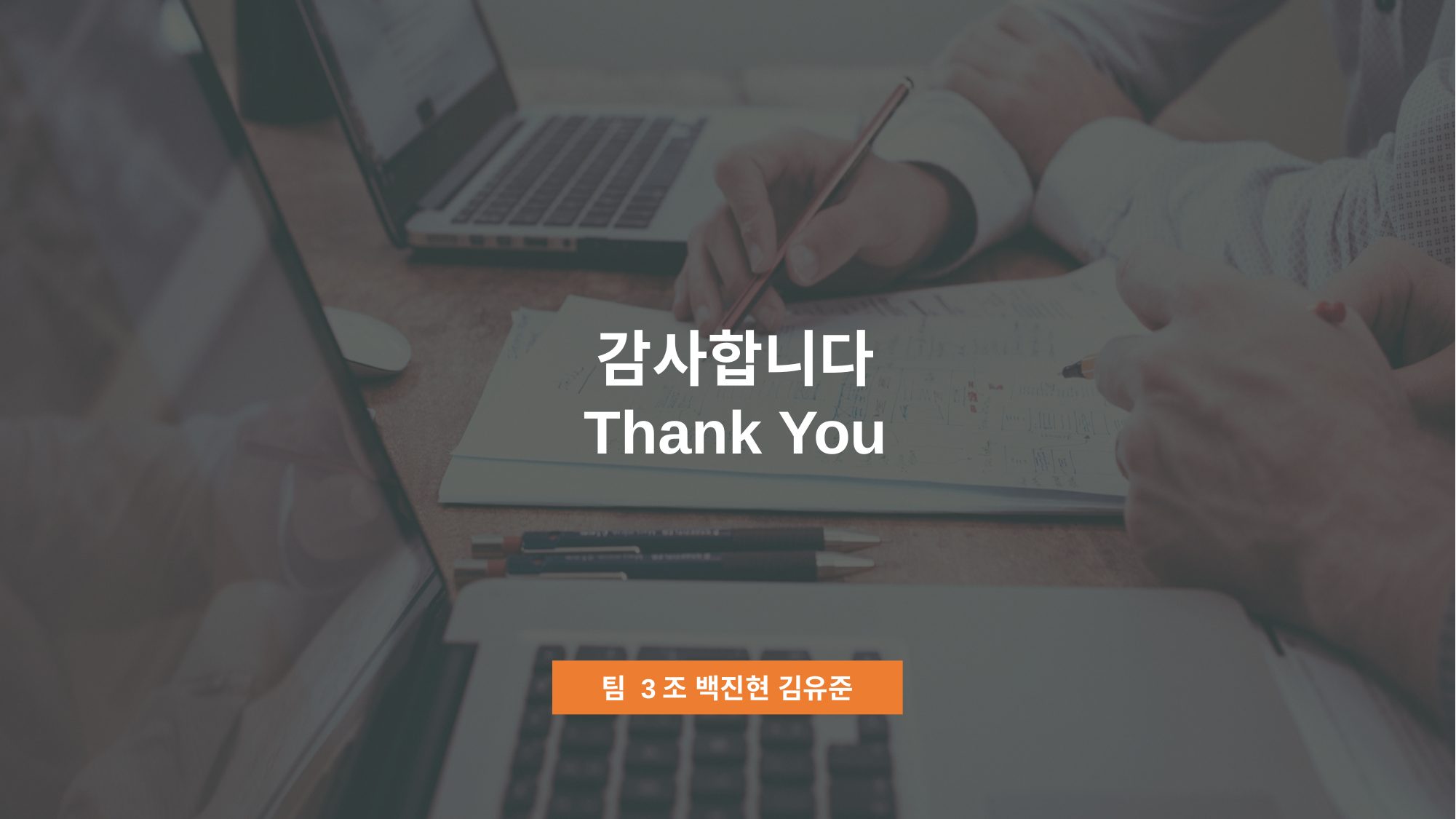

감사합니다
Thank You

팀 3조 백진현 김유준